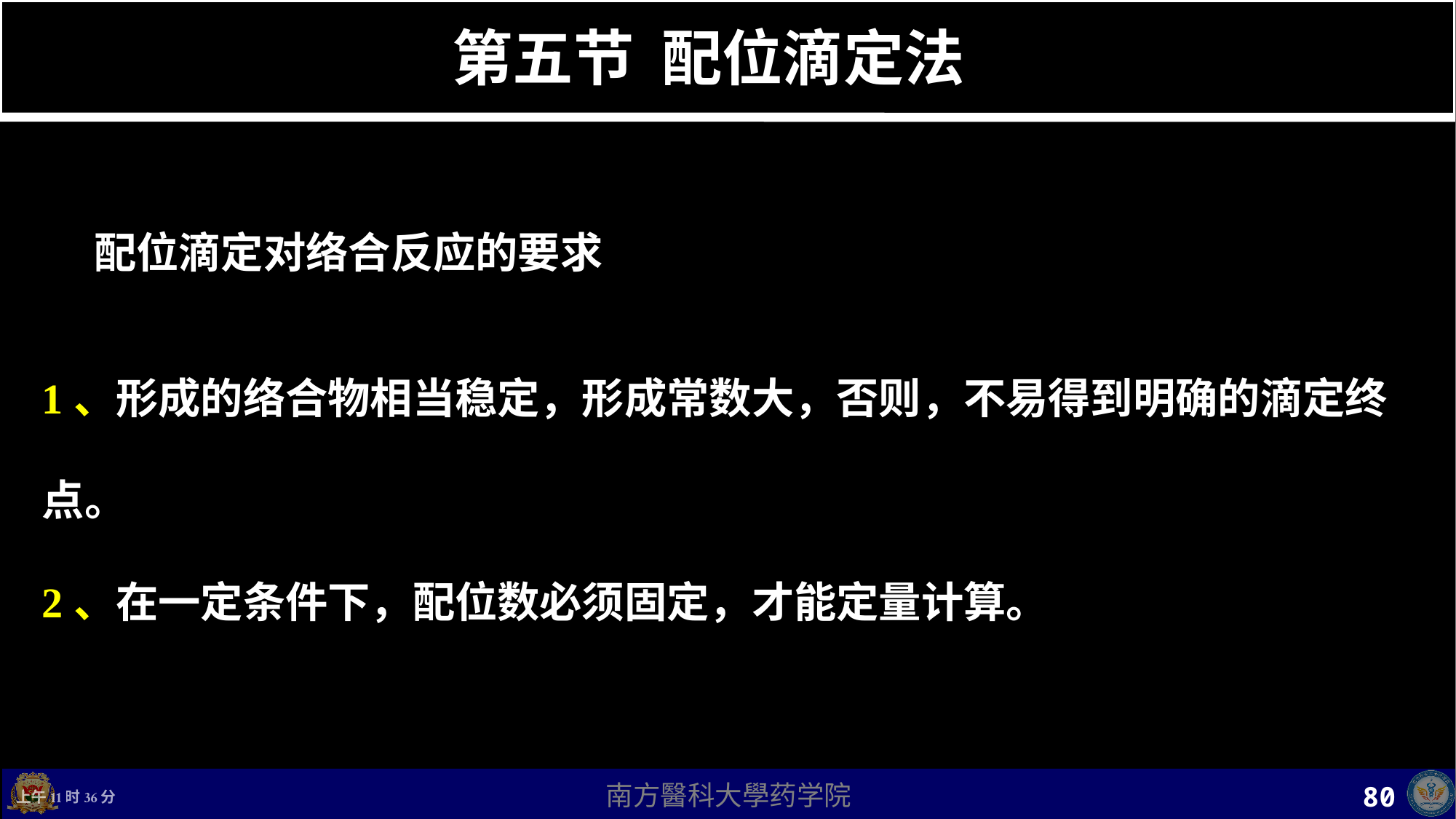

# 第五节  配位滴定法
配位滴定对络合反应的要求
1、形成的络合物相当稳定，形成常数大，否则，不易得到明确的滴定终点。
2、在一定条件下，配位数必须固定，才能定量计算。
上午11时36分
80